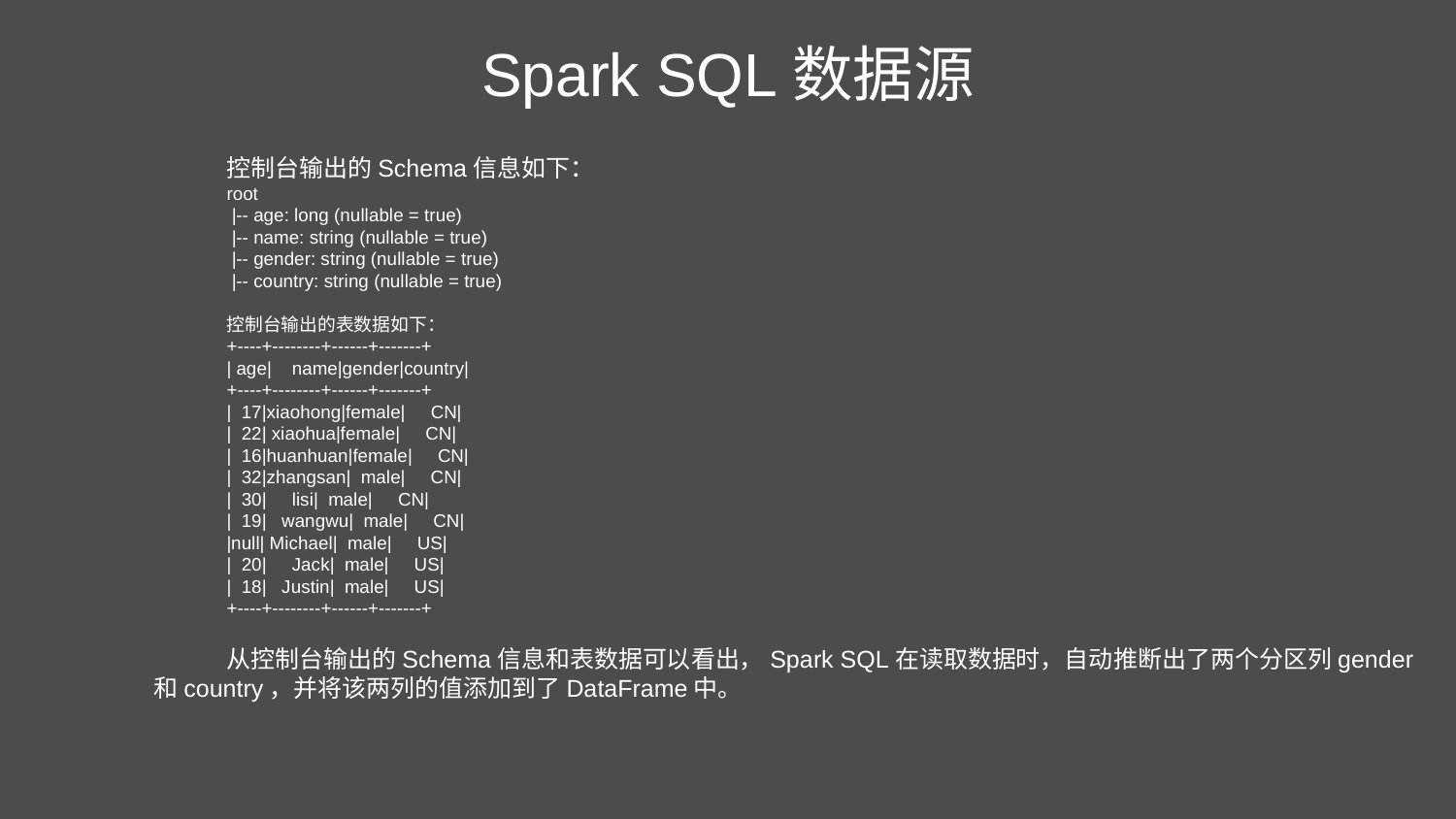

Spark SQL数据源

控制台输出的Schema信息如下：
root
 |-- age: long (nullable = true)
 |-- name: string (nullable = true)
 |-- gender: string (nullable = true)
 |-- country: string (nullable = true)

控制台输出的表数据如下：
+----+--------+------+-------+
| age|    name|gender|country|
+----+--------+------+-------+
|  17|xiaohong|female|     CN|
|  22| xiaohua|female|     CN|
|  16|huanhuan|female|     CN|
|  32|zhangsan|  male|     CN|
|  30|     lisi|  male|     CN|
|  19|   wangwu|  male|     CN|
|null| Michael|  male|     US|
|  20|     Jack|  male|     US|
|  18|   Justin|  male|     US|
+----+--------+------+-------+

从控制台输出的Schema信息和表数据可以看出，Spark SQL在读取数据时，自动推断出了两个分区列gender和country，并将该两列的值添加到了DataFrame中。